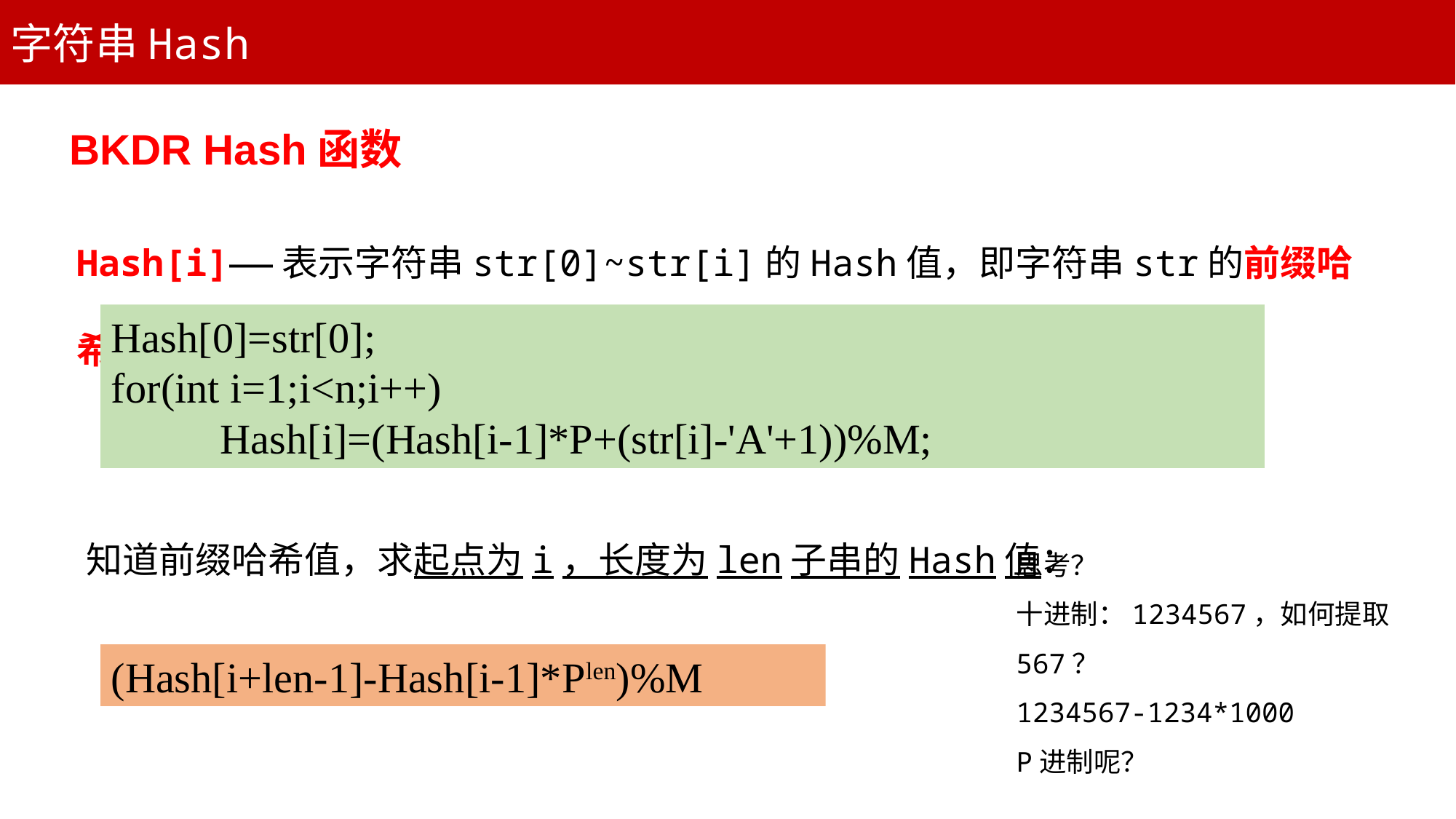

字符串Hash
BKDR Hash函数
Hash[i]——表示字符串str[0]~str[i]的Hash值，即字符串str的前缀哈希值。
Hash[0]=str[0];
for(int i=1;i<n;i++)
	Hash[i]=(Hash[i-1]*P+(str[i]-'A'+1))%M;
 知道前缀哈希值，求起点为i，长度为len子串的Hash值：
思考？
十进制：1234567，如何提取567？
1234567-1234*1000
P进制呢？
(Hash[i+len-1]-Hash[i-1]*Plen)%M